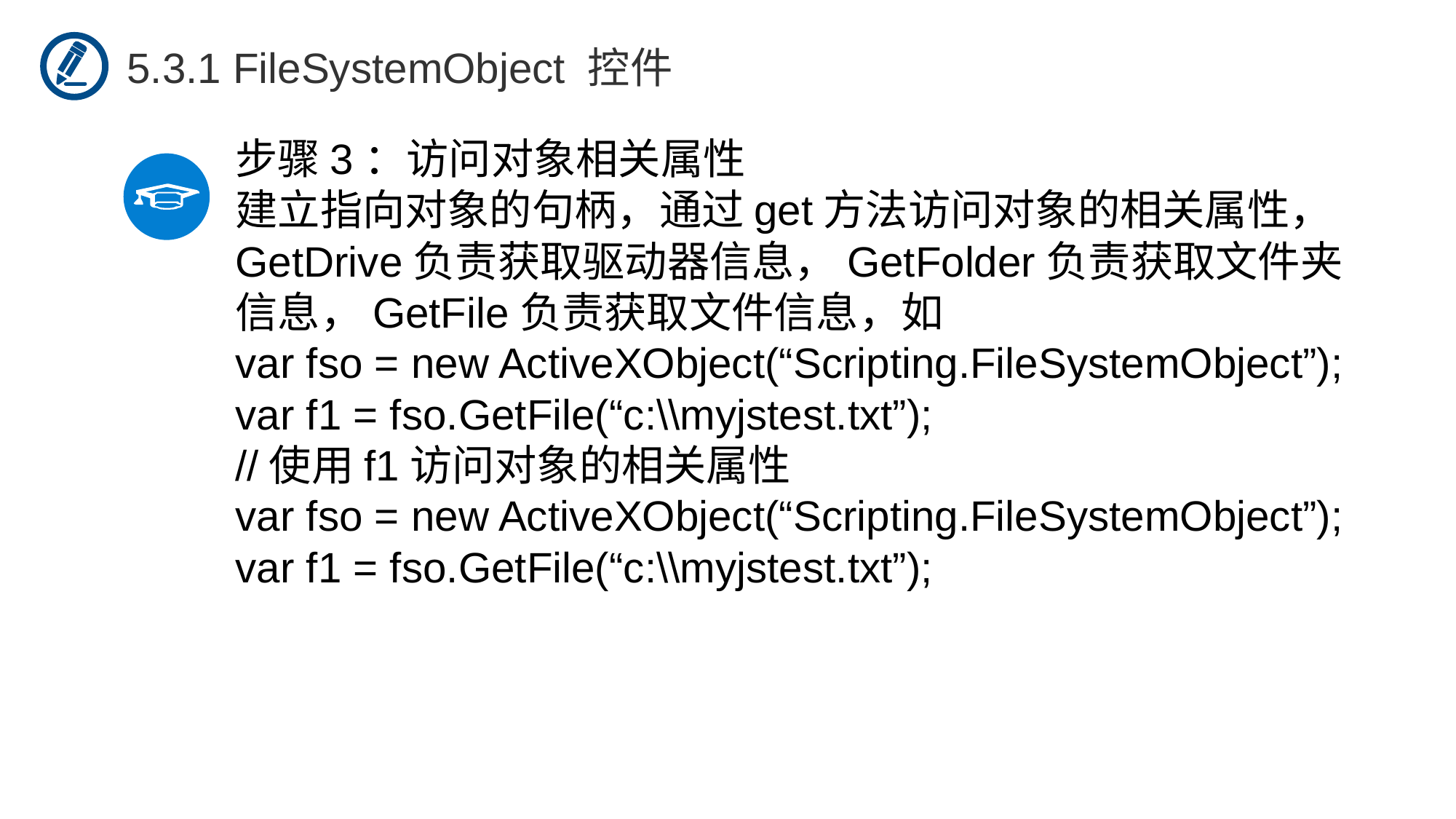

5.3.1 FileSystemObject 控件
步骤3：访问对象相关属性
建立指向对象的句柄，通过get方法访问对象的相关属性，GetDrive负责获取驱动器信息，GetFolder负责获取文件夹信息，GetFile负责获取文件信息，如
var fso = new ActiveXObject(“Scripting.FileSystemObject”);
var f1 = fso.GetFile(“c:\\myjstest.txt”);
//使用f1访问对象的相关属性
var fso = new ActiveXObject(“Scripting.FileSystemObject”);
var f1 = fso.GetFile(“c:\\myjstest.txt”);